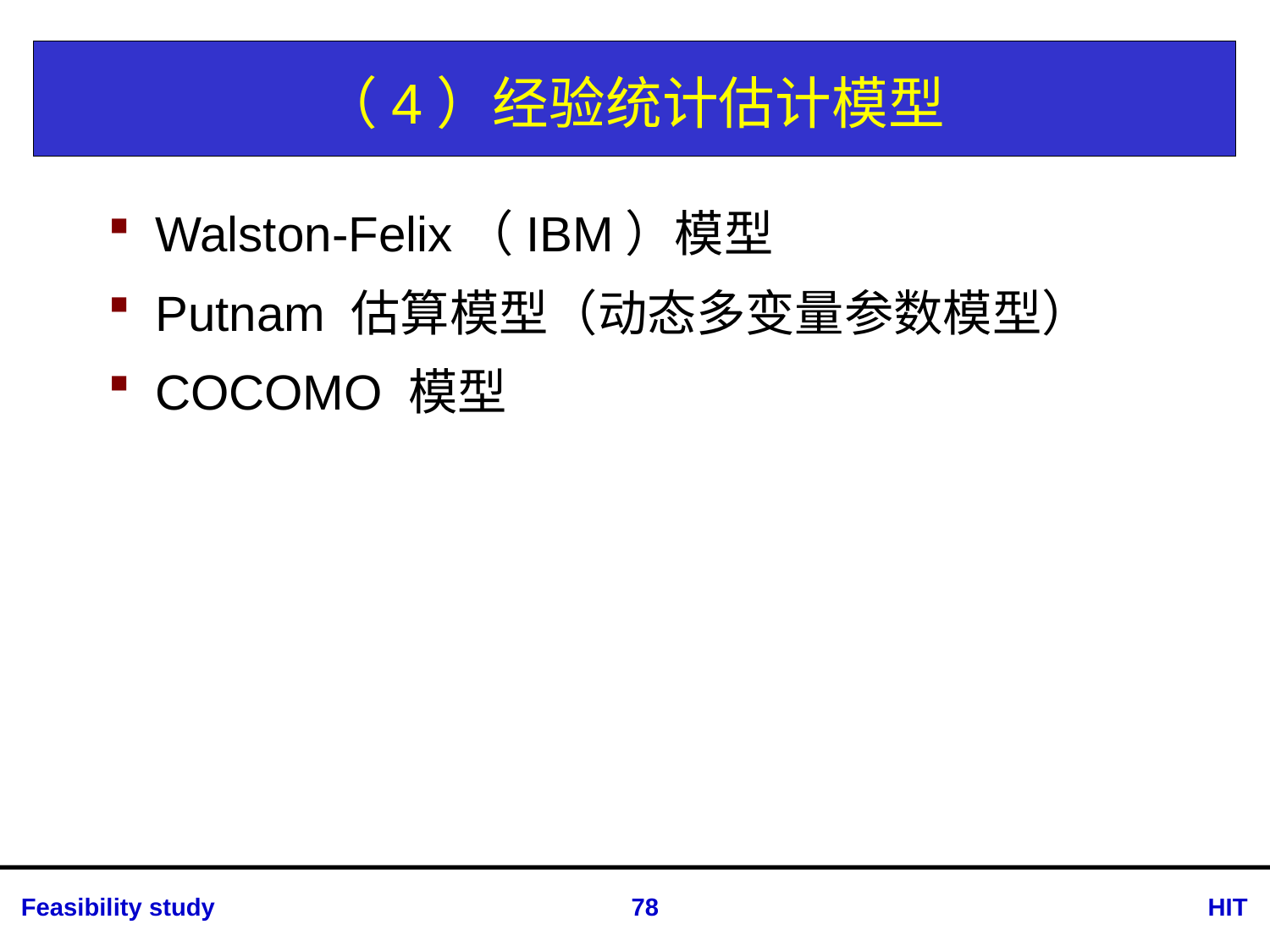

# （4）经验统计估计模型
Walston-Felix（IBM）模型
Putnam 估算模型（动态多变量参数模型）
COCOMO 模型